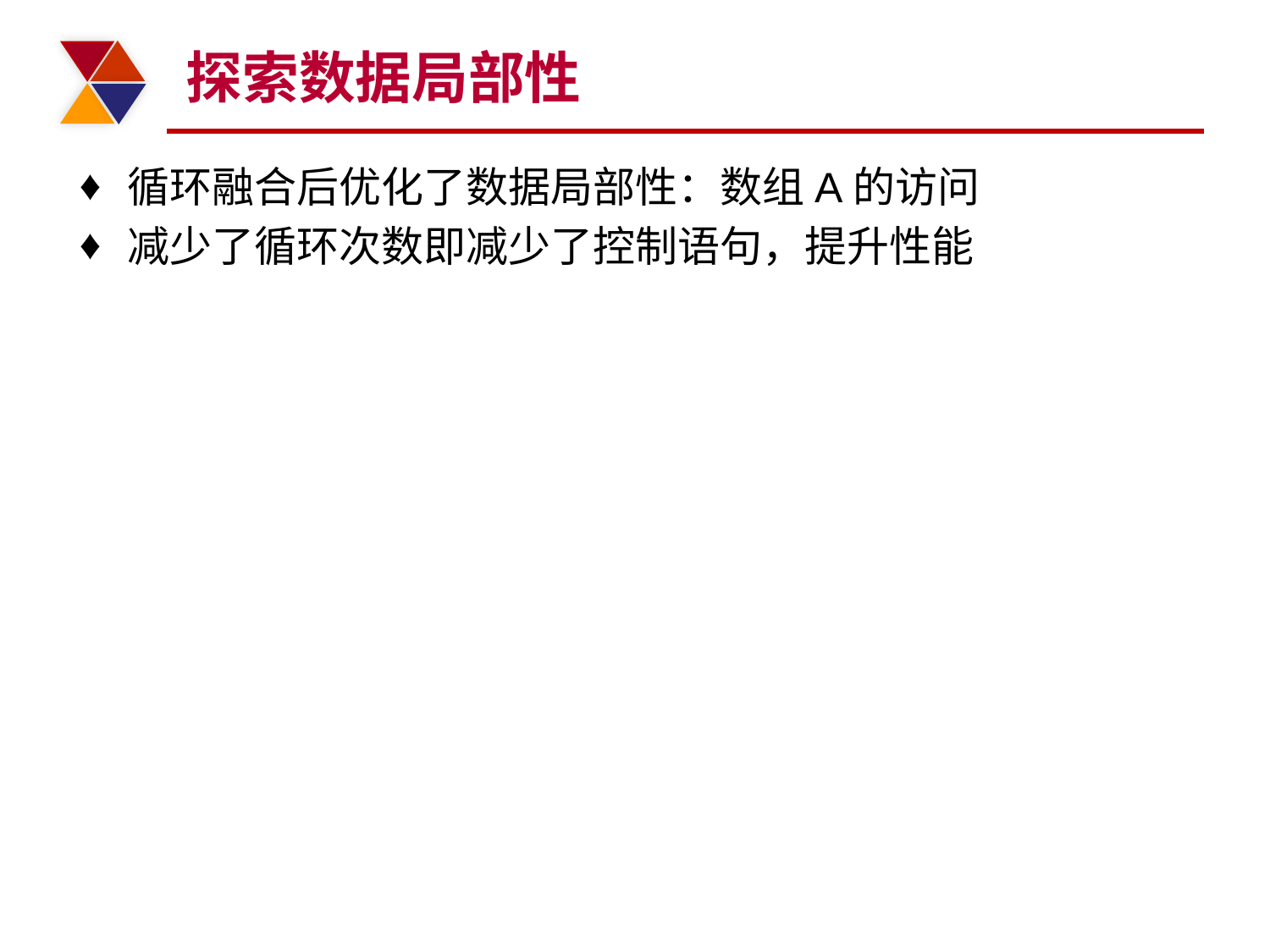

# 探索数据局部性
循环融合后优化了数据局部性：数组A的访问
减少了循环次数即减少了控制语句，提升性能